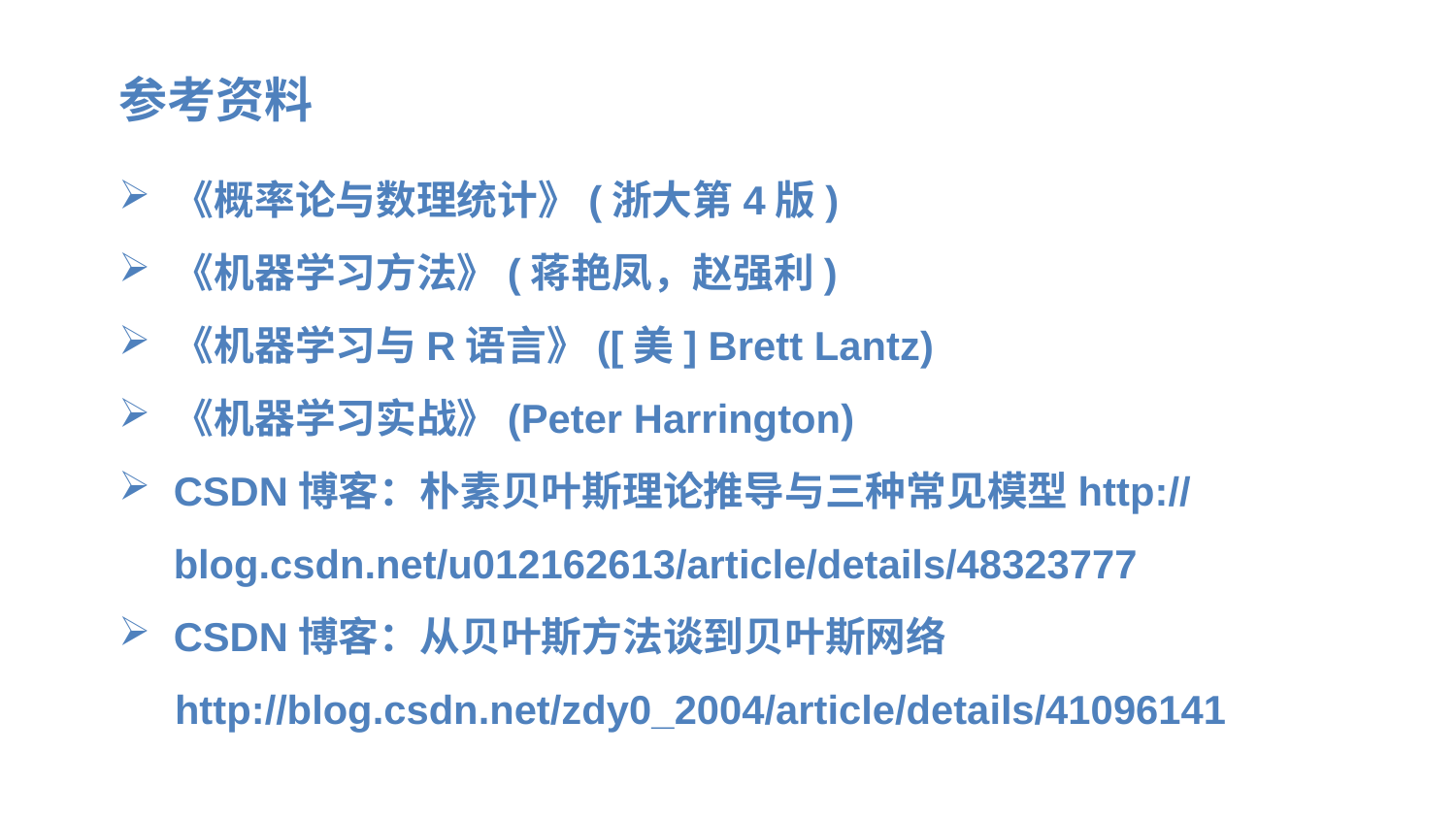

参考资料
《概率论与数理统计》(浙大第4版)
《机器学习方法》(蒋艳凤，赵强利)
《机器学习与R语言》([美] Brett Lantz)
《机器学习实战》(Peter Harrington)
CSDN博客：朴素贝叶斯理论推导与三种常见模型http://blog.csdn.net/u012162613/article/details/48323777
CSDN博客：从贝叶斯方法谈到贝叶斯网络
     http://blog.csdn.net/zdy0_2004/article/details/41096141